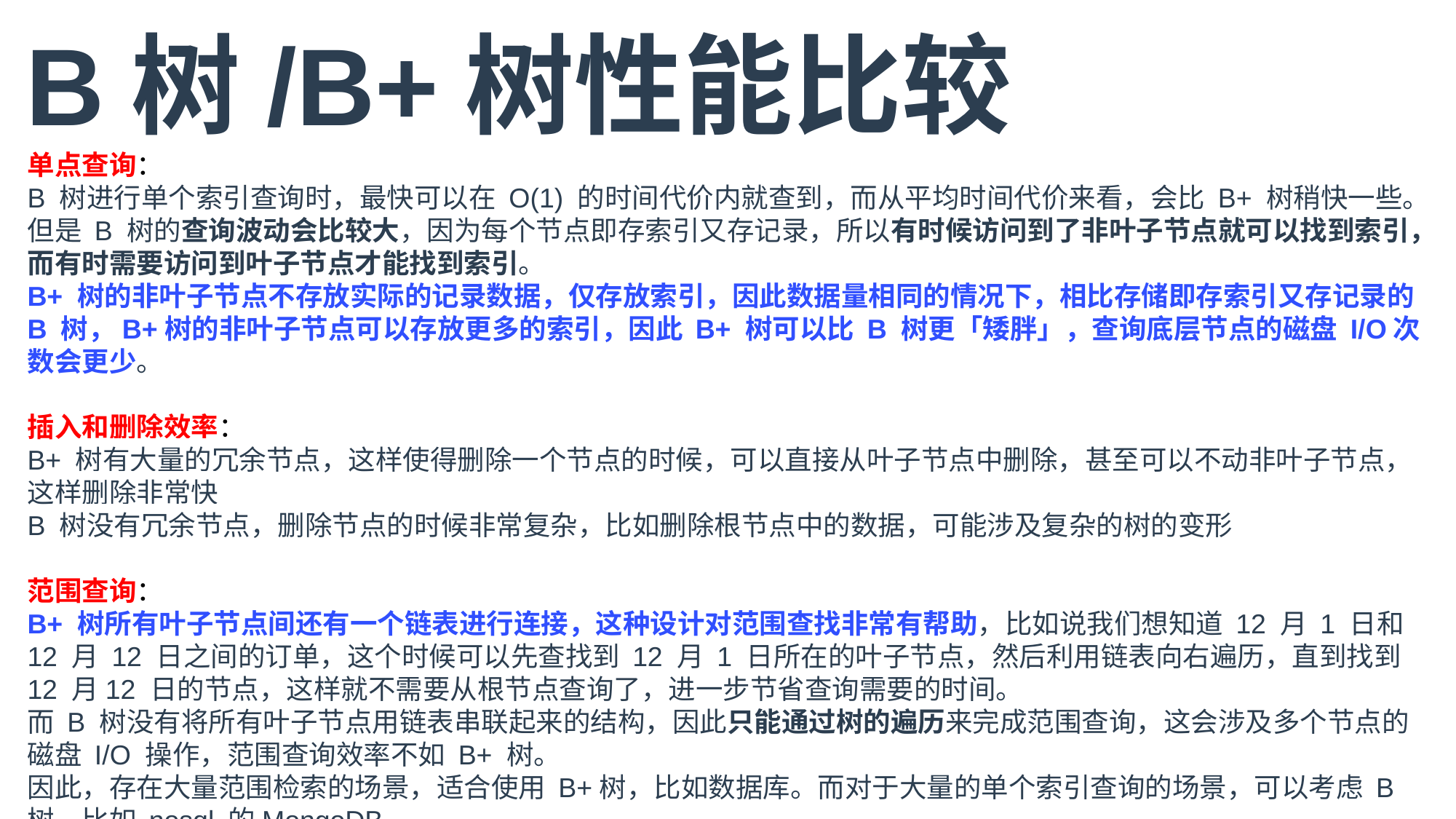

B树/B+树性能比较
单点查询：
B 树进行单个索引查询时，最快可以在 O(1) 的时间代价内就查到，而从平均时间代价来看，会比 B+ 树稍快一些。
但是 B 树的查询波动会比较大，因为每个节点即存索引又存记录，所以有时候访问到了非叶子节点就可以找到索引，而有时需要访问到叶子节点才能找到索引。
B+ 树的非叶子节点不存放实际的记录数据，仅存放索引，因此数据量相同的情况下，相比存储即存索引又存记录的 B 树，B+树的非叶子节点可以存放更多的索引，因此 B+ 树可以比 B 树更「矮胖」，查询底层节点的磁盘 I/O次数会更少。

插入和删除效率：
B+ 树有大量的冗余节点，这样使得删除一个节点的时候，可以直接从叶子节点中删除，甚至可以不动非叶子节点，这样删除非常快
B 树没有冗余节点，删除节点的时候非常复杂，比如删除根节点中的数据，可能涉及复杂的树的变形

范围查询：
B+ 树所有叶子节点间还有一个链表进行连接，这种设计对范围查找非常有帮助，比如说我们想知道 12 月 1 日和 12 月 12 日之间的订单，这个时候可以先查找到 12 月 1 日所在的叶子节点，然后利用链表向右遍历，直到找到 12 月12 日的节点，这样就不需要从根节点查询了，进一步节省查询需要的时间。
而 B 树没有将所有叶子节点用链表串联起来的结构，因此只能通过树的遍历来完成范围查询，这会涉及多个节点的磁盘 I/O 操作，范围查询效率不如 B+ 树。
因此，存在大量范围检索的场景，适合使用 B+树，比如数据库。而对于大量的单个索引查询的场景，可以考虑 B 树，比如 nosql 的MongoDB。